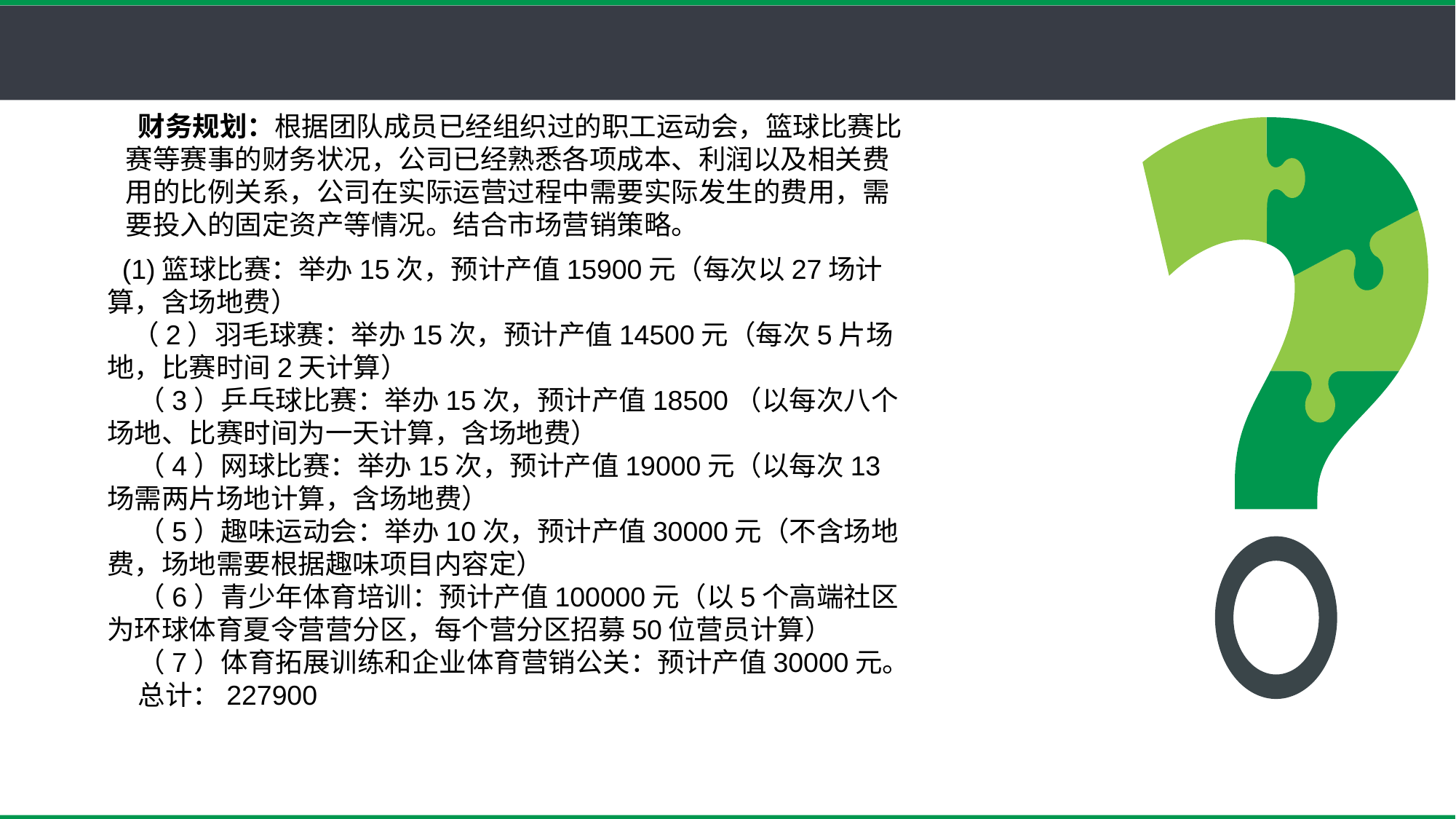

财务规划：根据团队成员已经组织过的职工运动会，篮球比赛比赛等赛事的财务状况，公司已经熟悉各项成本、利润以及相关费用的比例关系，公司在实际运营过程中需要实际发生的费用，需要投入的固定资产等情况。结合市场营销策略。

  (1)篮球比赛：举办15次，预计产值15900元（每次以27场计算，含场地费）
   （2）羽毛球赛：举办15次，预计产值14500元（每次5片场地，比赛时间2天计算）
    （3）乒乓球比赛：举办15次，预计产值18500（以每次八个场地、比赛时间为一天计算，含场地费）
    （4）网球比赛：举办15次，预计产值19000元（以每次13场需两片场地计算，含场地费）
    （5）趣味运动会：举办10次，预计产值30000元（不含场地费，场地需要根据趣味项目内容定）
    （6）青少年体育培训：预计产值100000元（以5个高端社区为环球体育夏令营营分区，每个营分区招募50位营员计算）
    （7）体育拓展训练和企业体育营销公关：预计产值30000元。
    总计：227900
01
02
03
04